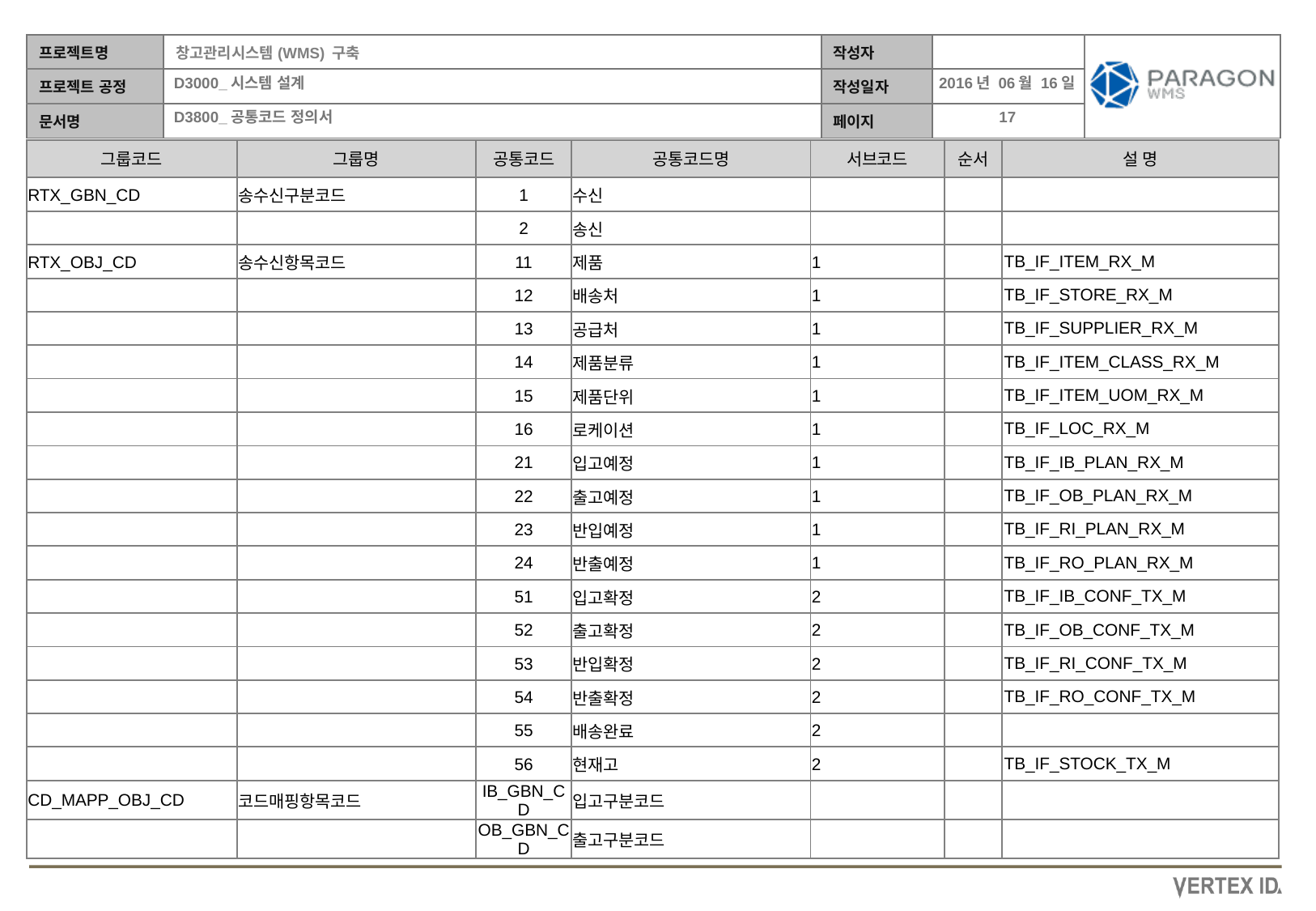

2016년 06월 16일
| 그룹코드 | 그룹명 | 공통코드 | 공통코드명 | 서브코드 | 순서 | 설 명 |
| --- | --- | --- | --- | --- | --- | --- |
| RTX\_GBN\_CD | 송수신구분코드 | 1 | 수신 |  |  |  |
| --- | --- | --- | --- | --- | --- | --- |
|  |  | 2 | 송신 |  |  |  |
| RTX\_OBJ\_CD | 송수신항목코드 | 11 | 제품 | 1 |  | TB\_IF\_ITEM\_RX\_M |
|  |  | 12 | 배송처 | 1 |  | TB\_IF\_STORE\_RX\_M |
|  |  | 13 | 공급처 | 1 |  | TB\_IF\_SUPPLIER\_RX\_M |
|  |  | 14 | 제품분류 | 1 |  | TB\_IF\_ITEM\_CLASS\_RX\_M |
|  |  | 15 | 제품단위 | 1 |  | TB\_IF\_ITEM\_UOM\_RX\_M |
|  |  | 16 | 로케이션 | 1 |  | TB\_IF\_LOC\_RX\_M |
|  |  | 21 | 입고예정 | 1 |  | TB\_IF\_IB\_PLAN\_RX\_M |
|  |  | 22 | 출고예정 | 1 |  | TB\_IF\_OB\_PLAN\_RX\_M |
|  |  | 23 | 반입예정 | 1 |  | TB\_IF\_RI\_PLAN\_RX\_M |
|  |  | 24 | 반출예정 | 1 |  | TB\_IF\_RO\_PLAN\_RX\_M |
|  |  | 51 | 입고확정 | 2 |  | TB\_IF\_IB\_CONF\_TX\_M |
|  |  | 52 | 출고확정 | 2 |  | TB\_IF\_OB\_CONF\_TX\_M |
|  |  | 53 | 반입확정 | 2 |  | TB\_IF\_RI\_CONF\_TX\_M |
|  |  | 54 | 반출확정 | 2 |  | TB\_IF\_RO\_CONF\_TX\_M |
|  |  | 55 | 배송완료 | 2 |  |  |
|  |  | 56 | 현재고 | 2 |  | TB\_IF\_STOCK\_TX\_M |
| CD\_MAPP\_OBJ\_CD | 코드매핑항목코드 | IB\_GBN\_CD | 입고구분코드 |  |  |  |
|  |  | OB\_GBN\_CD | 출고구분코드 |  |  |  |